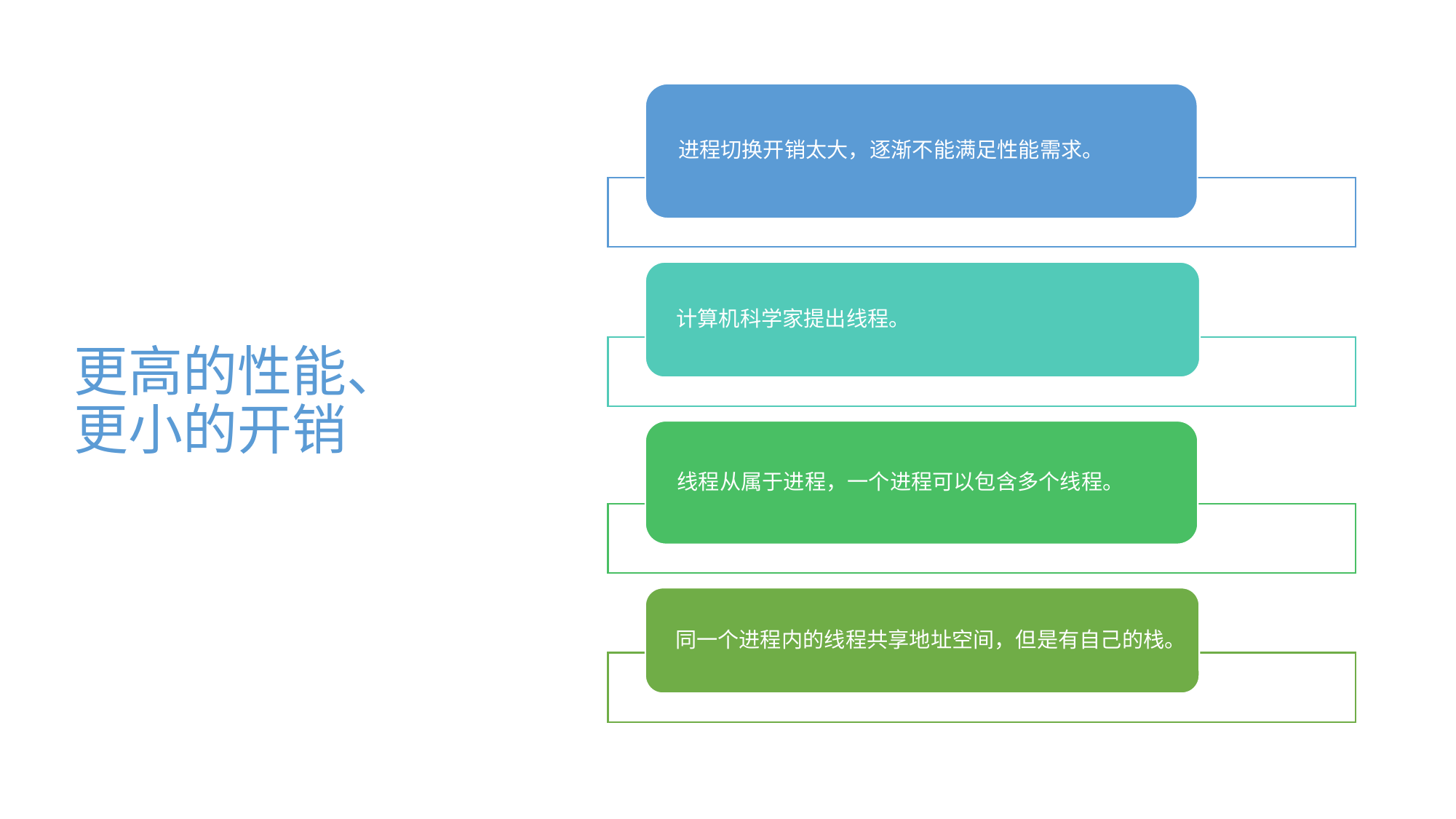

# 更高的性能、 更小的开销
进程切换开销太大，逐渐不能满足性能需求。
计算机科学家提出线程。
线程从属于进程，一个进程可以包含多个线程。
同一个进程内的线程共享地址空间，但是有自己的栈。